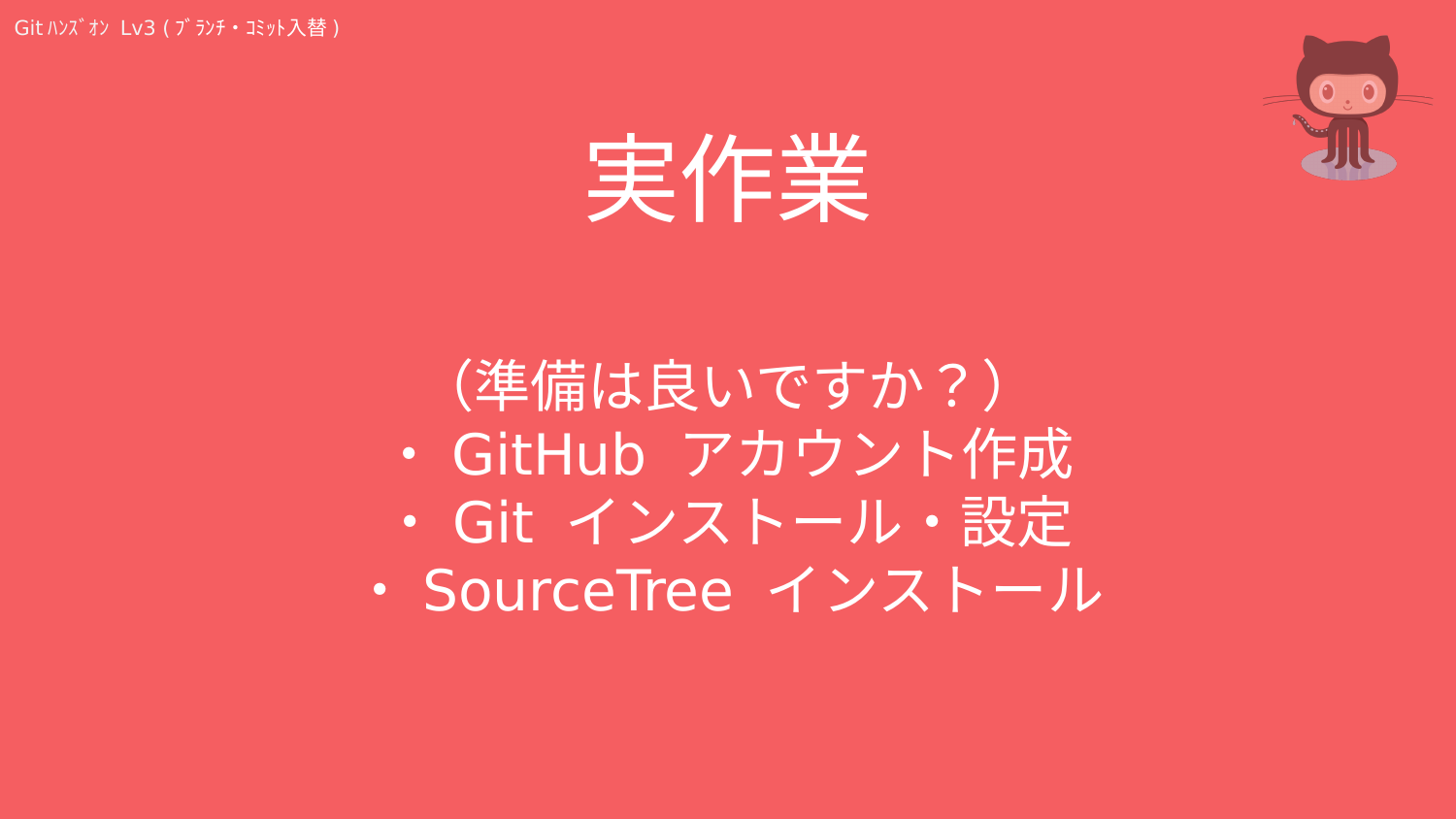

# 実作業
（準備は良いですか？）
・GitHub アカウント作成
・Git インストール・設定
・SourceTree インストール